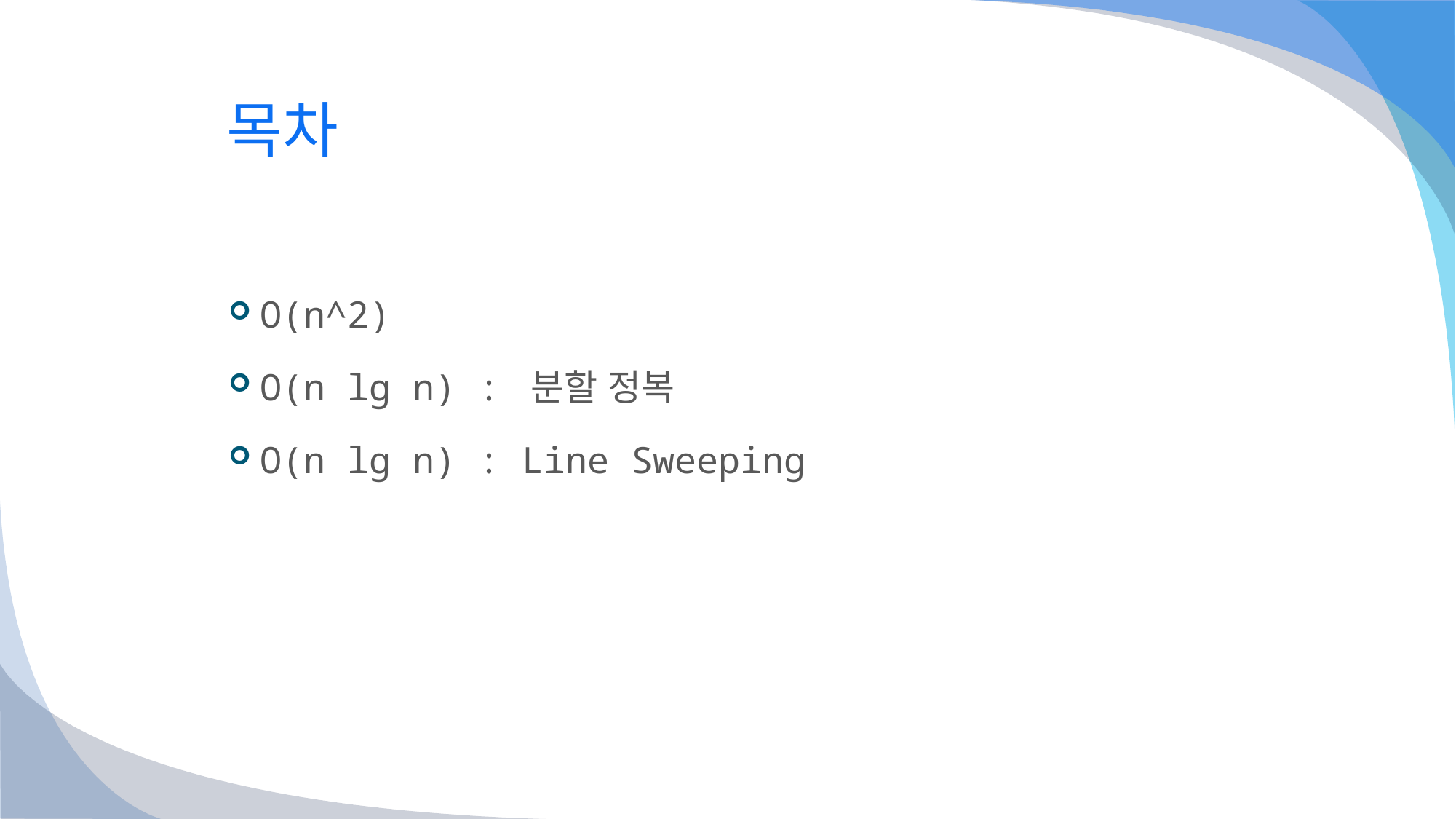

# 목차
O(n^2)
O(n lg n) : 분할 정복
O(n lg n) : Line Sweeping